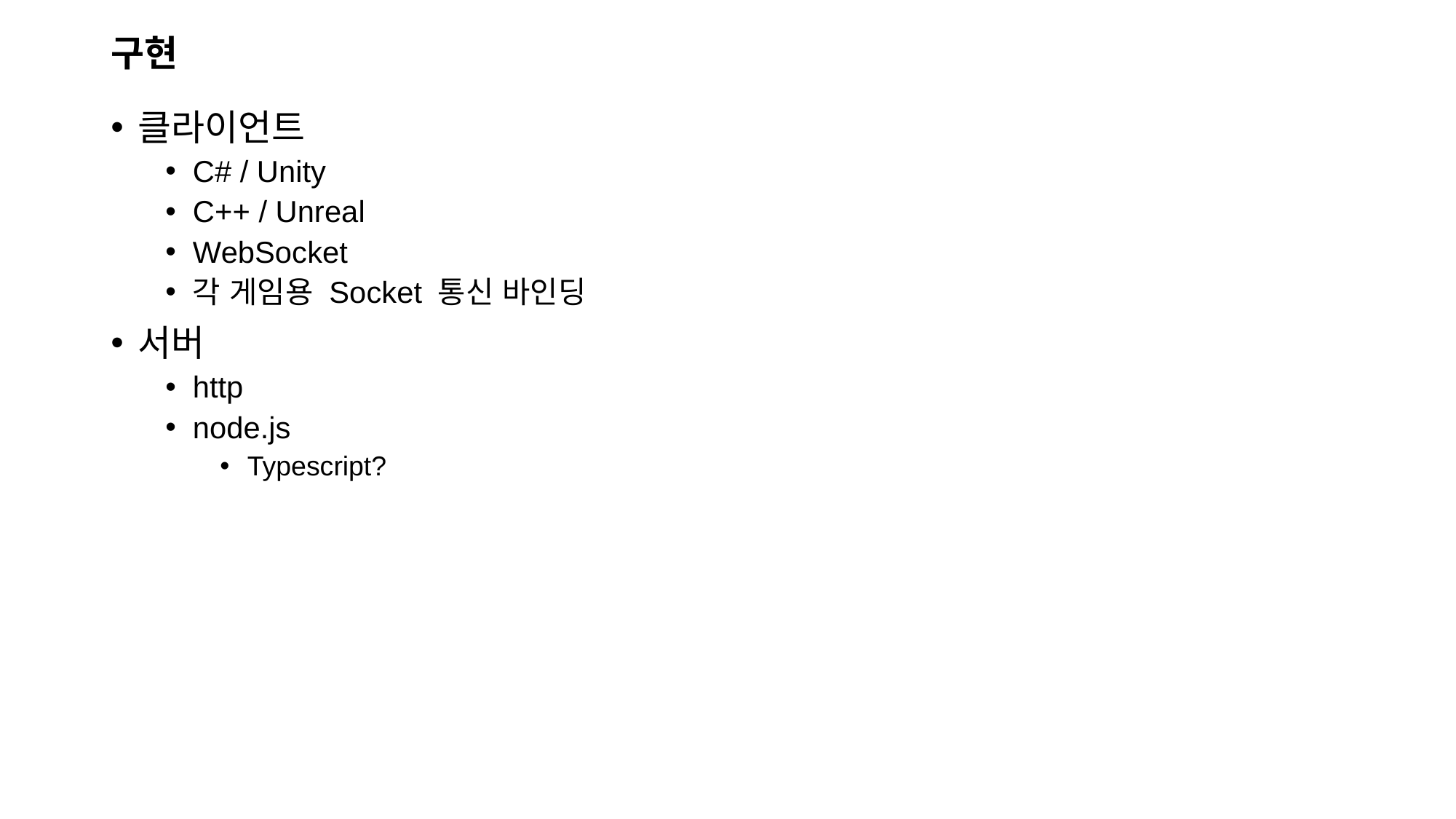

# 구현
클라이언트
C# / Unity
C++ / Unreal
WebSocket
각 게임용 Socket 통신 바인딩
서버
http
node.js
Typescript?